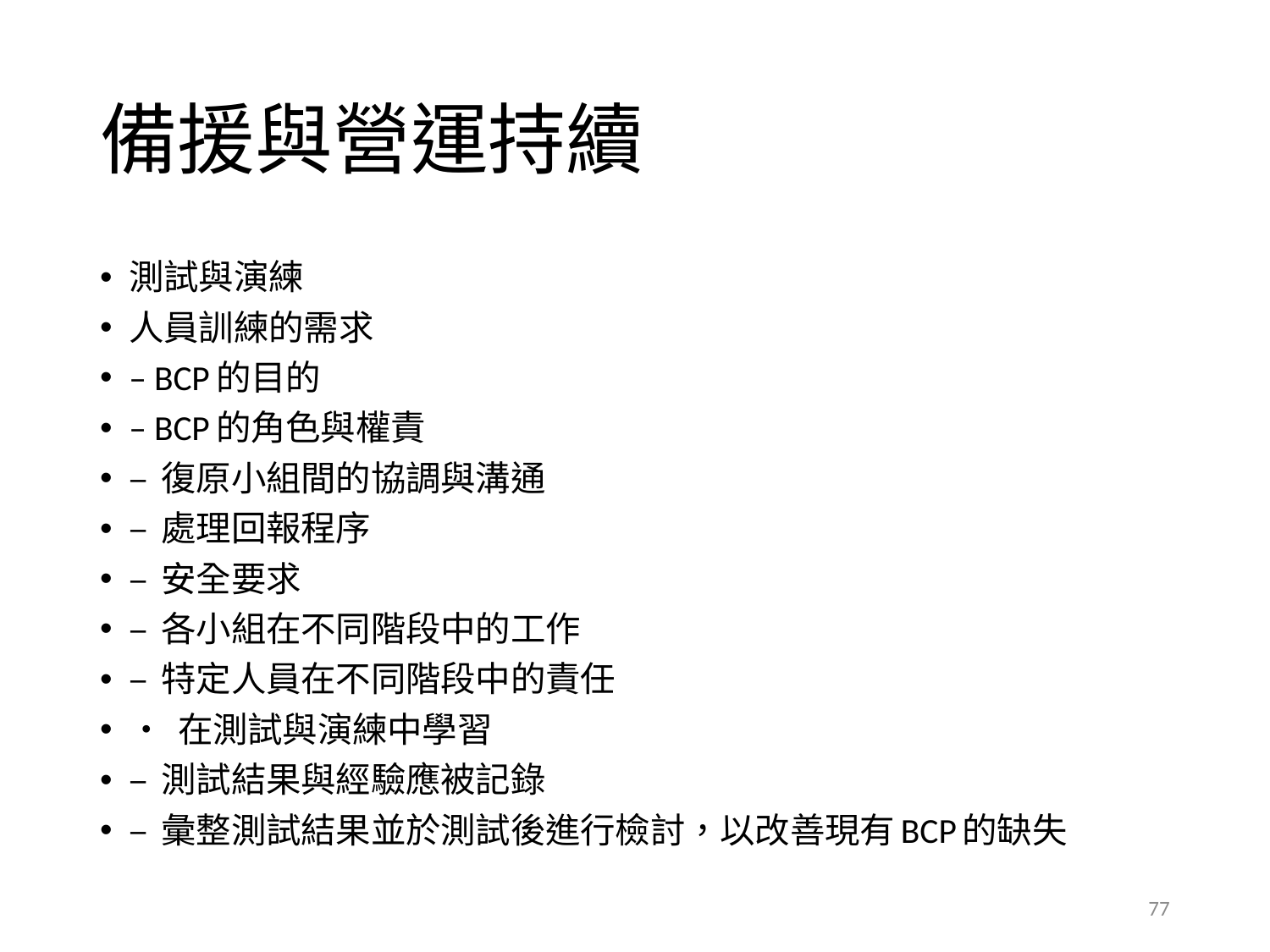

# 備援與營運持續
測試與演練
人員訓練的需求
– BCP的目的
– BCP的角色與權責
– 復原小組間的協調與溝通
– 處理回報程序
– 安全要求
– 各小組在不同階段中的工作
– 特定人員在不同階段中的責任
• 在測試與演練中學習
– 測試結果與經驗應被記錄
– 彙整測試結果並於測試後進行檢討，以改善現有BCP的缺失
77